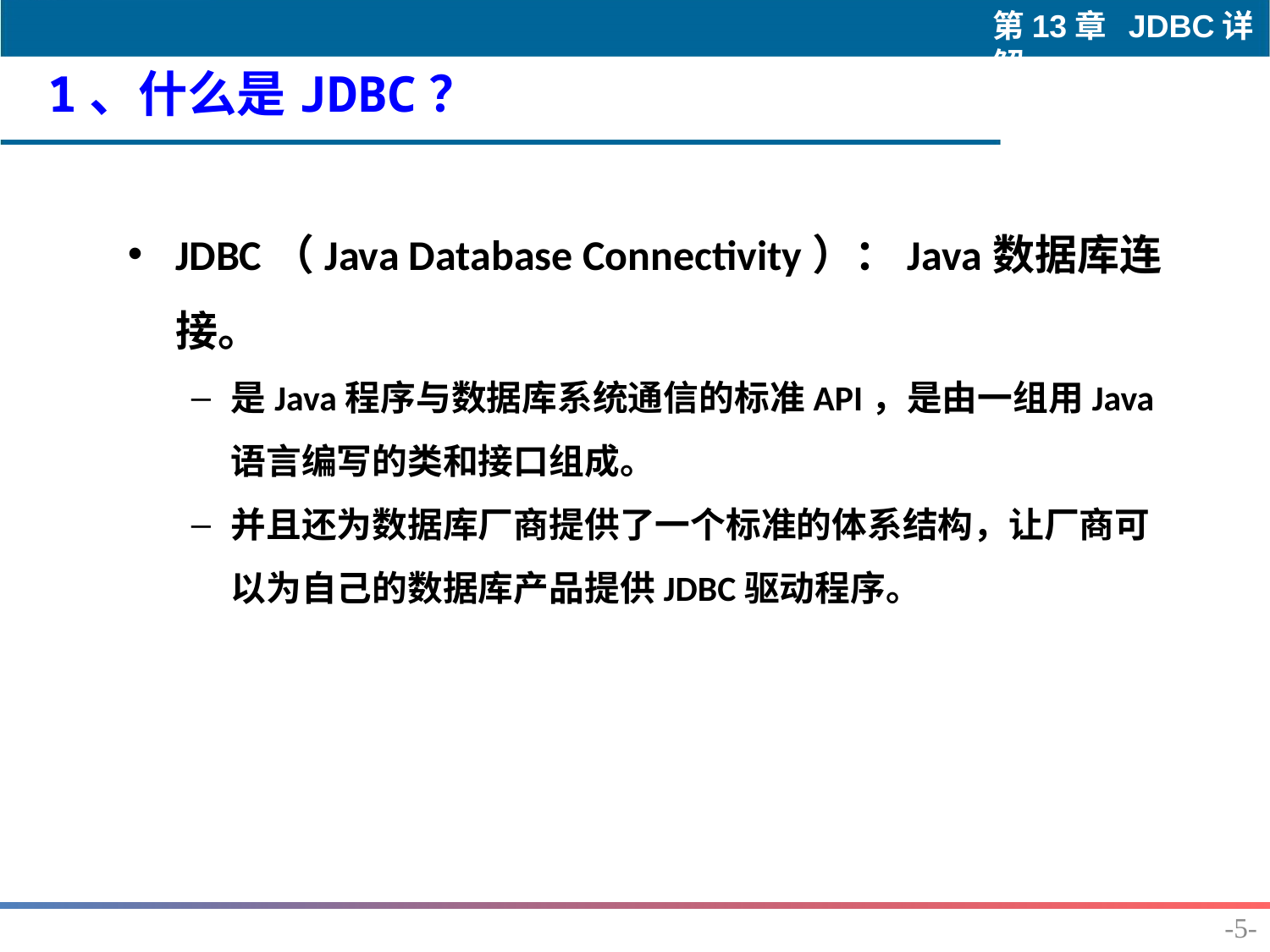

1、什么是JDBC？
JDBC（Java Database Connectivity）：Java数据库连接。
是Java程序与数据库系统通信的标准API，是由一组用Java语言编写的类和接口组成。
并且还为数据库厂商提供了一个标准的体系结构，让厂商可以为自己的数据库产品提供JDBC驱动程序。

-5-